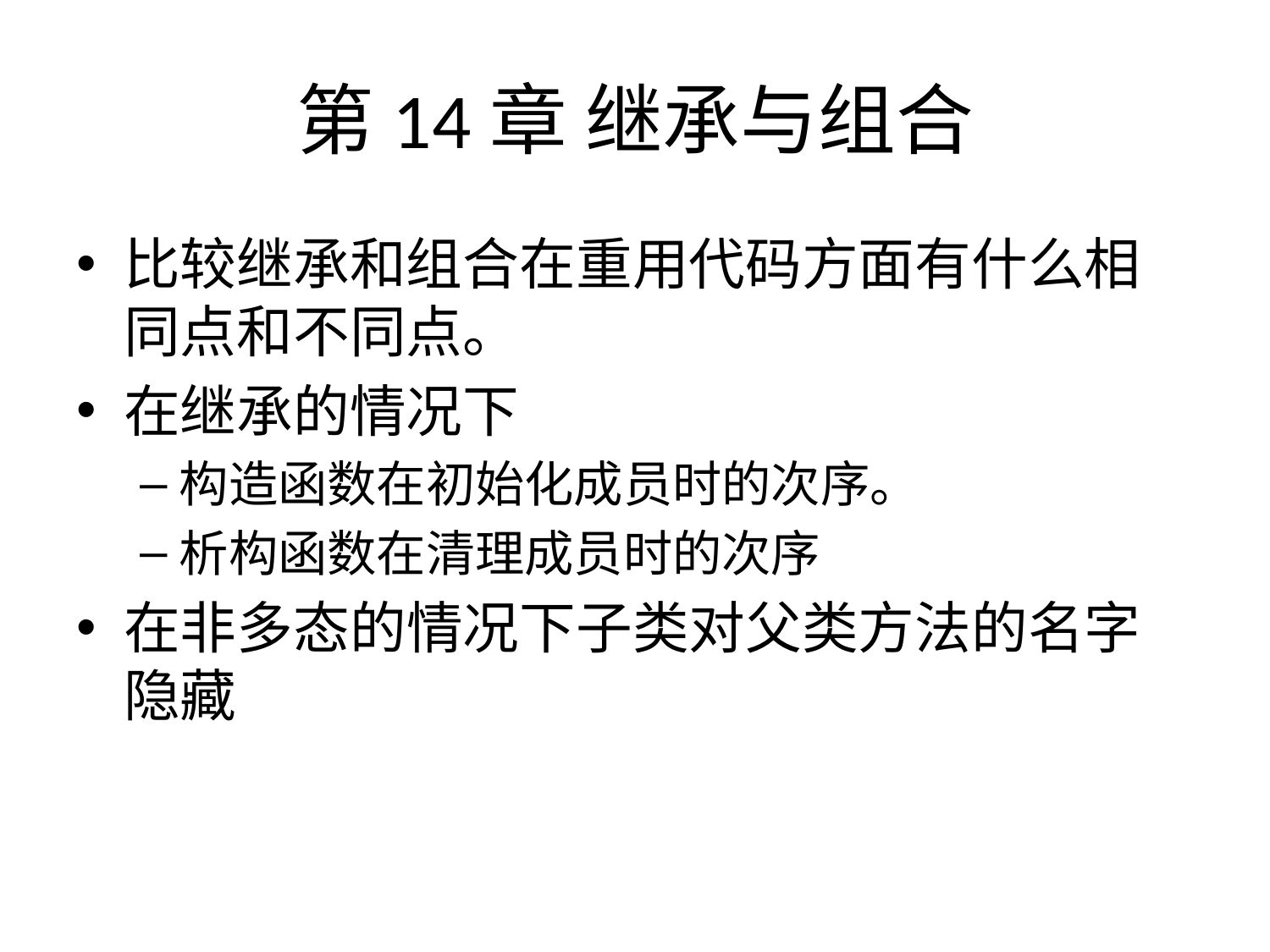

# 第14章 继承与组合
比较继承和组合在重用代码方面有什么相同点和不同点。
在继承的情况下
构造函数在初始化成员时的次序。
析构函数在清理成员时的次序
在非多态的情况下子类对父类方法的名字隐藏